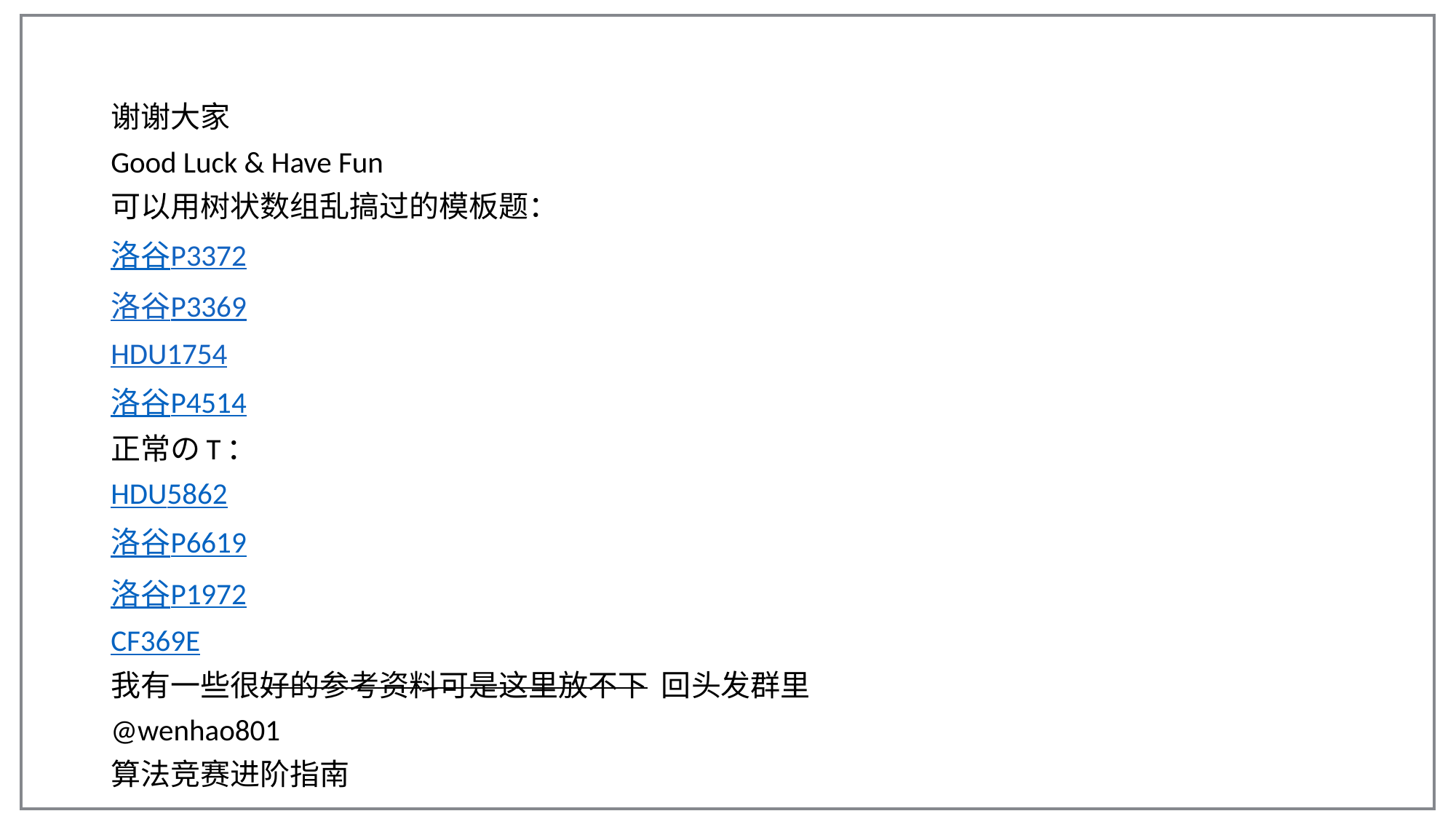

谢谢大家
Good Luck & Have Fun
可以用树状数组乱搞过的模板题：
洛谷P3372
洛谷P3369
HDU1754
洛谷P4514
正常のT：
HDU5862
洛谷P6619
洛谷P1972
CF369E
我有一些很好的参考资料可是这里放不下  回头发群里
@wenhao801
算法竞赛进阶指南